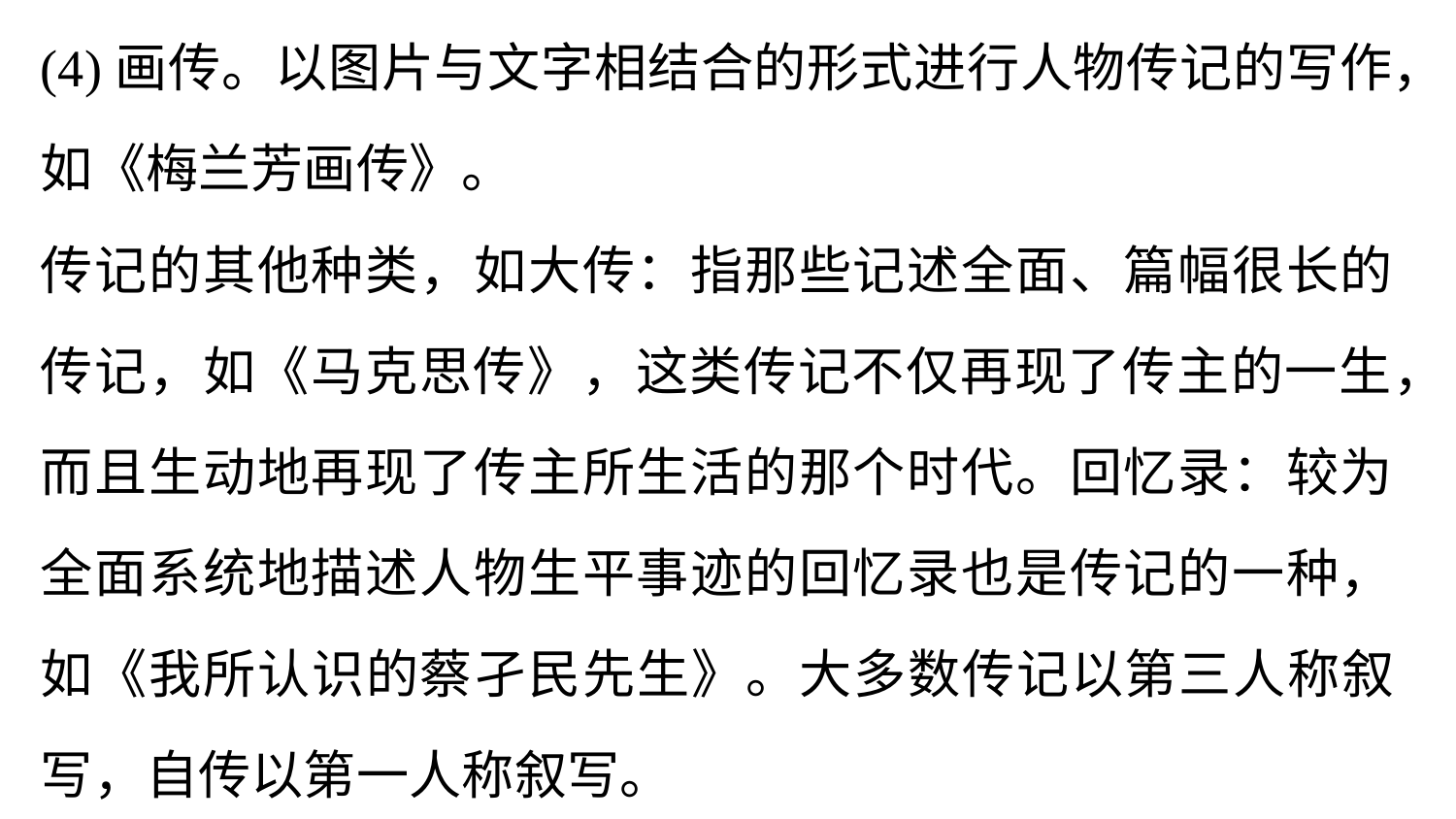

(4)画传。以图片与文字相结合的形式进行人物传记的写作，如《梅兰芳画传》。
传记的其他种类，如大传：指那些记述全面、篇幅很长的传记，如《马克思传》，这类传记不仅再现了传主的一生，而且生动地再现了传主所生活的那个时代。回忆录：较为全面系统地描述人物生平事迹的回忆录也是传记的一种，如《我所认识的蔡孑民先生》。大多数传记以第三人称叙写，自传以第一人称叙写。